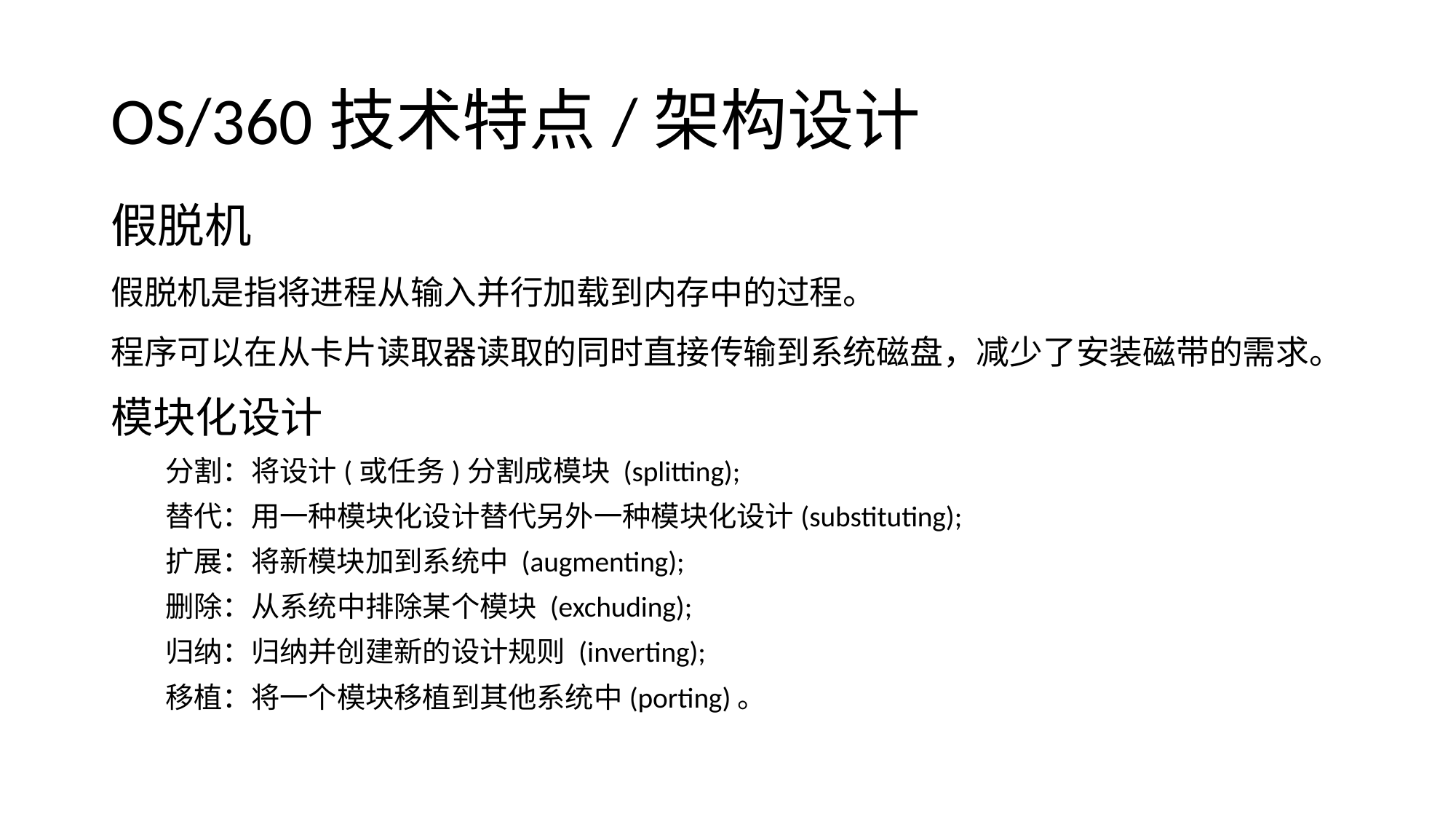

# OS/360技术特点/架构设计
假脱机
假脱机是指将进程从输入并行加载到内存中的过程。
程序可以在从卡片读取器读取的同时直接传输到系统磁盘，减少了安装磁带的需求。
模块化设计
分割：将设计(或任务)分割成模块 (splitting);
替代：用一种模块化设计替代另外一种模块化设计(substituting);
扩展：将新模块加到系统中 (augmenting);
删除：从系统中排除某个模块 (exchuding);
归纳：归纳并创建新的设计规则 (inverting);
移植：将一个模块移植到其他系统中(porting)。